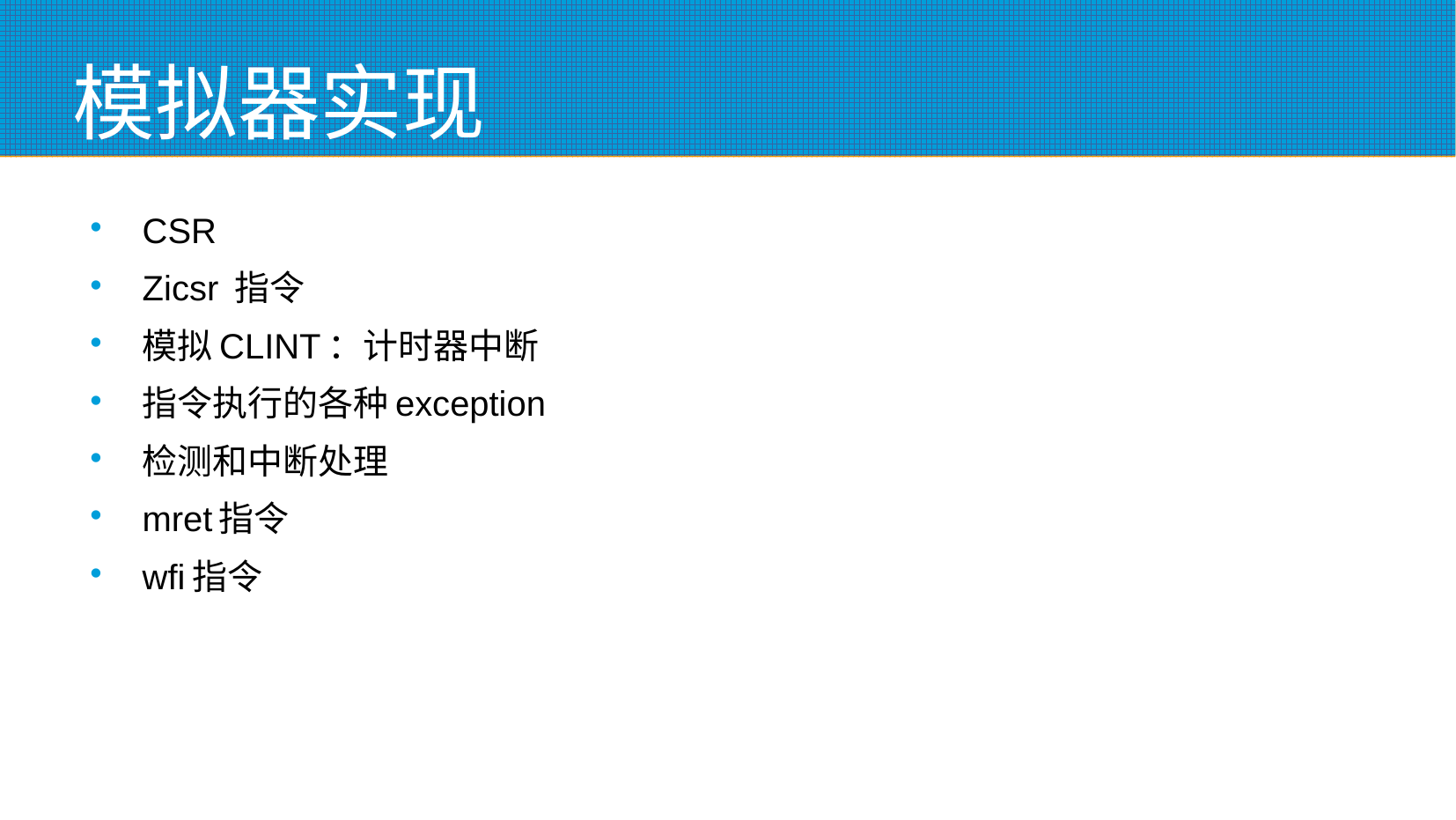

# 模拟器实现
CSR
Zicsr 指令
模拟CLINT：计时器中断
指令执行的各种exception
检测和中断处理
mret指令
wfi指令